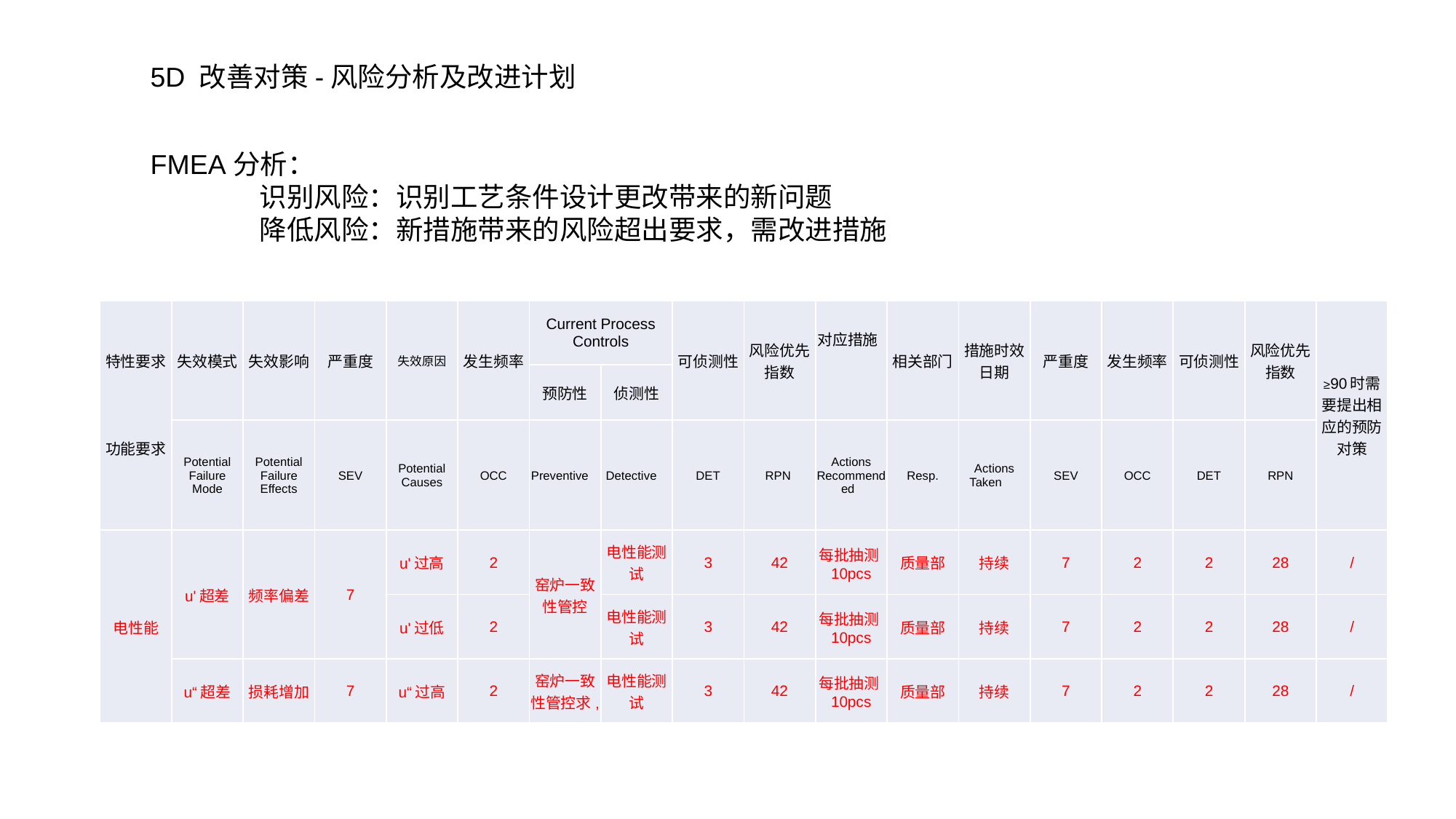

5D 改善对策-风险分析及改进计划
FMEA分析：
	识别风险：识别工艺条件设计更改带来的新问题
	降低风险：新措施带来的风险超出要求，需改进措施
| 特性要求 功能要求 | 失效模式 | 失效影响 | 严重度 | 失效原因 | 发生频率 | Current Process Controls |  | 可侦测性 | 风险优先指数 | 对应措施 | 相关部门 | 措施时效日期 | 严重度 | 发生频率 | 可侦测性 | 风险优先指数 | ≥90时需要提出相应的预防对策 |
| --- | --- | --- | --- | --- | --- | --- | --- | --- | --- | --- | --- | --- | --- | --- | --- | --- | --- |
|  |  |  |  |  |  | 预防性 | 侦测性 |  |  |  |  |  |  |  |  |  |  |
|  | Potential Failure Mode | Potential Failure Effects | SEV | Potential Causes | OCC | Preventive | Detective | DET | RPN | Actions Recommended | Resp. | Actions Taken | SEV | OCC | DET | RPN |  |
| 电性能 | u'超差 | 频率偏差 | 7 | u'过高 | 2 | 窑炉一致性管控 | 电性能测试 | 3 | 42 | 每批抽测10pcs | 质量部 | 持续 | 7 | 2 | 2 | 28 | / |
|  |  |  |  | u'过低 | 2 |  | 电性能测试 | 3 | 42 | 每批抽测10pcs | 质量部 | 持续 | 7 | 2 | 2 | 28 | / |
|  | u“超差 | 损耗增加 | 7 | u“过高 | 2 | 窑炉一致性管控求, | 电性能测试 | 3 | 42 | 每批抽测10pcs | 质量部 | 持续 | 7 | 2 | 2 | 28 | / |